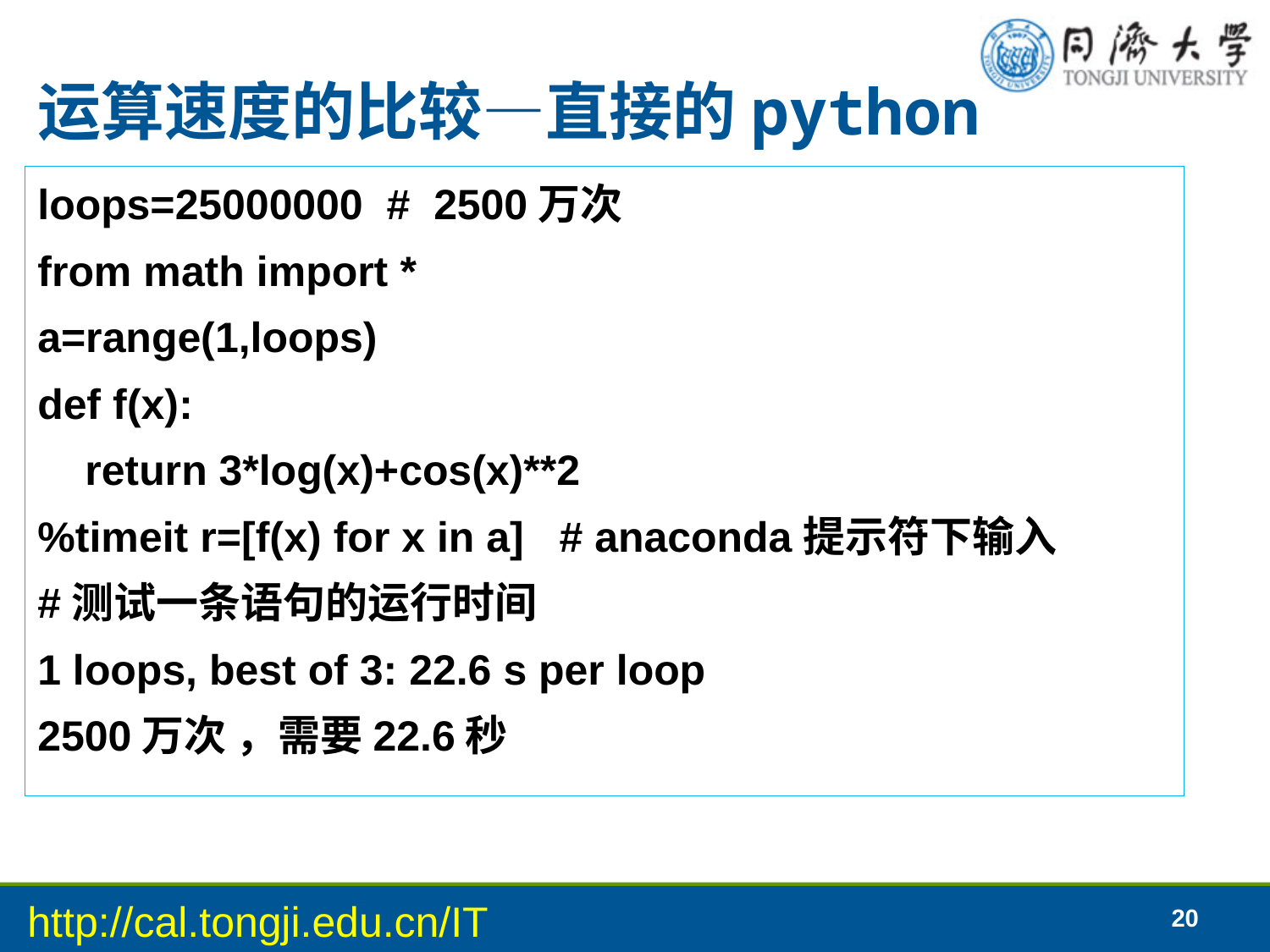

# 运算速度的比较—直接的python
loops=25000000  #  2500万次
from math import *
a=range(1,loops)
def f(x):
    return 3*log(x)+cos(x)**2
%timeit r=[f(x) for x in a]   # anaconda提示符下输入
#测试一条语句的运行时间
1 loops, best of 3: 22.6 s per loop
2500万次 ，需要22.6秒